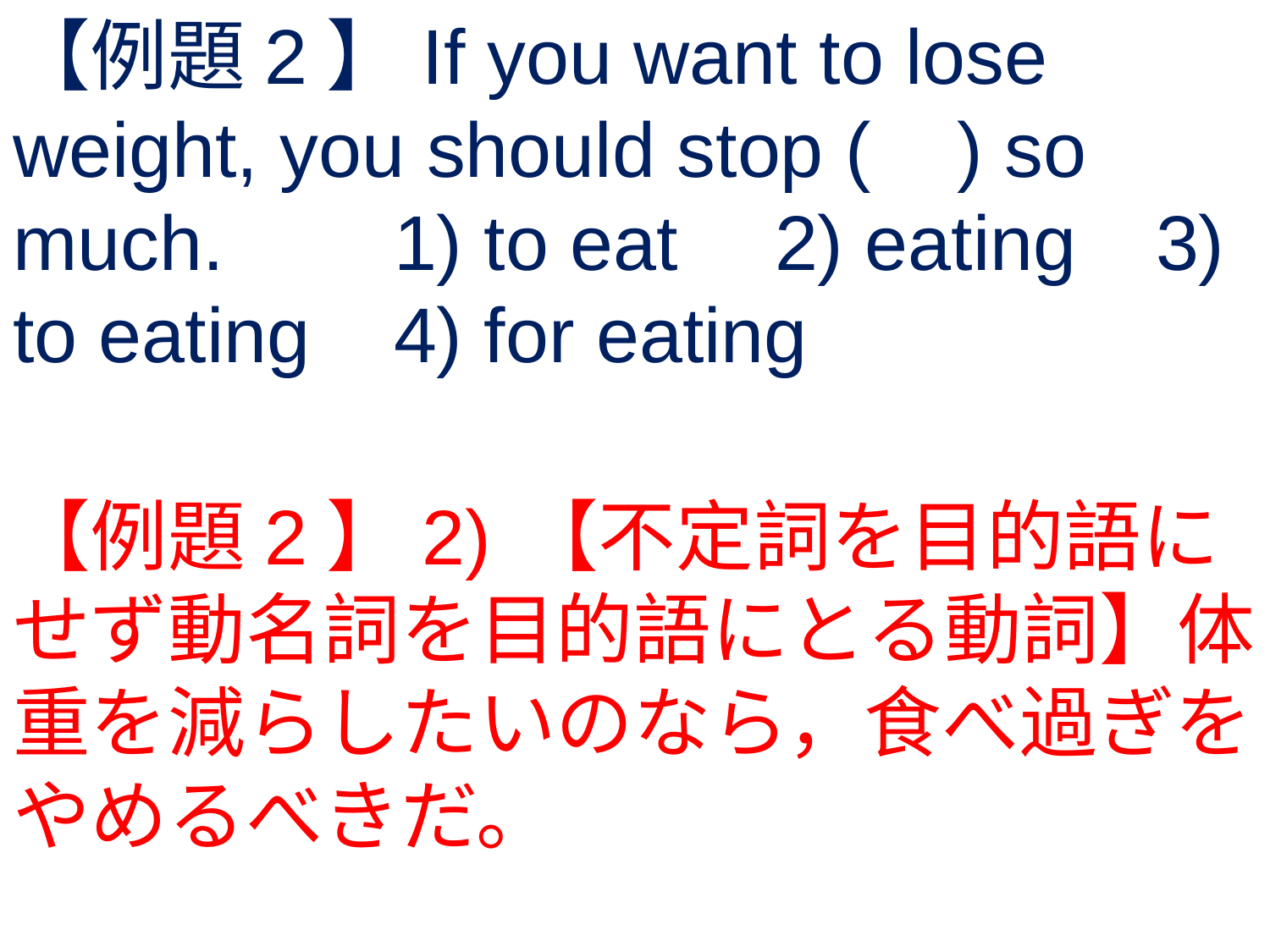

# 【例題2】If you want to lose weight, you should stop (    ) so much.		1) to eat	2) eating	3) to eating	4) for eating
【例題2】2) 	【不定詞を目的語にせず動名詞を目的語にとる動詞】体重を減らしたいのなら，食べ過ぎをやめるべきだ。